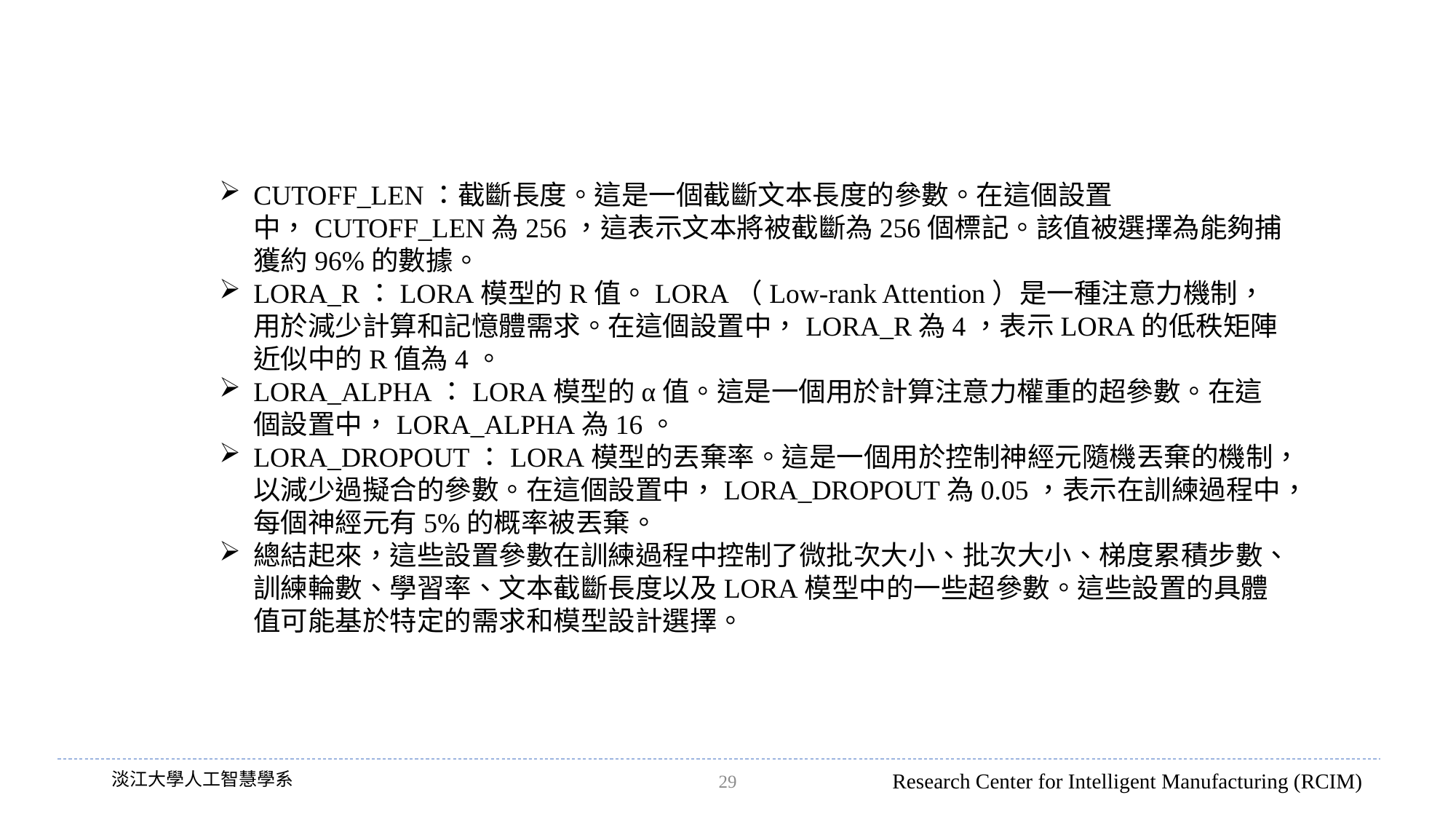

CUTOFF_LEN：截斷長度。這是一個截斷文本長度的參數。在這個設置中，CUTOFF_LEN為256，這表示文本將被截斷為256個標記。該值被選擇為能夠捕獲約96%的數據。
LORA_R：LORA模型的R值。LORA（Low-rank Attention）是一種注意力機制，用於減少計算和記憶體需求。在這個設置中，LORA_R為4，表示LORA的低秩矩陣近似中的R值為4。
LORA_ALPHA：LORA模型的α值。這是一個用於計算注意力權重的超參數。在這個設置中，LORA_ALPHA為16。
LORA_DROPOUT：LORA模型的丟棄率。這是一個用於控制神經元隨機丟棄的機制，以減少過擬合的參數。在這個設置中，LORA_DROPOUT為0.05，表示在訓練過程中，每個神經元有5%的概率被丟棄。
總結起來，這些設置參數在訓練過程中控制了微批次大小、批次大小、梯度累積步數、訓練輪數、學習率、文本截斷長度以及LORA模型中的一些超參數。這些設置的具體值可能基於特定的需求和模型設計選擇。
29